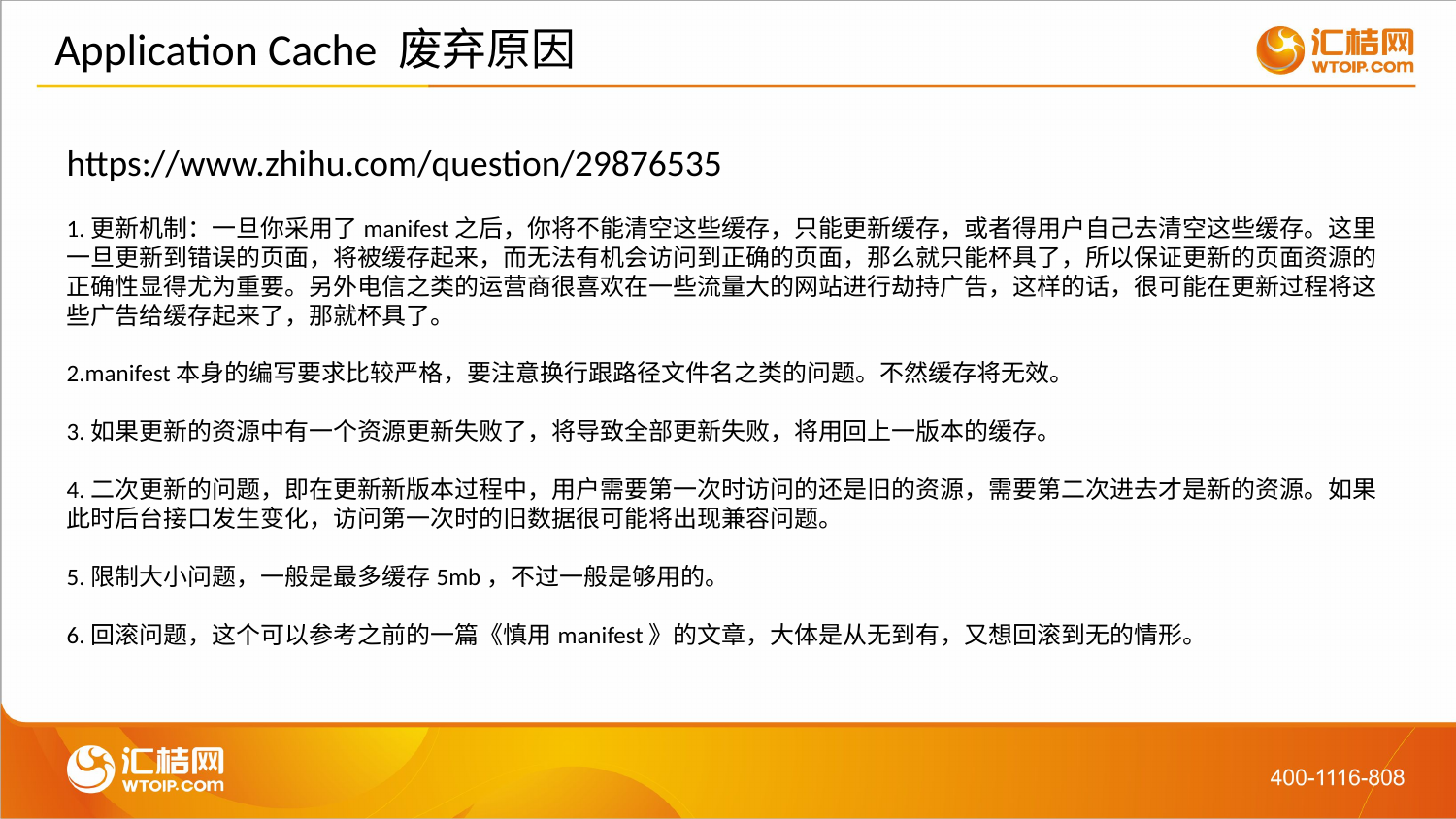

# Application Cache 废弃原因
https://www.zhihu.com/question/29876535

1.更新机制：一旦你采用了manifest之后，你将不能清空这些缓存，只能更新缓存，或者得用户自己去清空这些缓存。这里一旦更新到错误的页面，将被缓存起来，而无法有机会访问到正确的页面，那么就只能杯具了，所以保证更新的页面资源的正确性显得尤为重要。另外电信之类的运营商很喜欢在一些流量大的网站进行劫持广告，这样的话，很可能在更新过程将这些广告给缓存起来了，那就杯具了。

2.manifest本身的编写要求比较严格，要注意换行跟路径文件名之类的问题。不然缓存将无效。

3.如果更新的资源中有一个资源更新失败了，将导致全部更新失败，将用回上一版本的缓存。

4.二次更新的问题，即在更新新版本过程中，用户需要第一次时访问的还是旧的资源，需要第二次进去才是新的资源。如果此时后台接口发生变化，访问第一次时的旧数据很可能将出现兼容问题。

5.限制大小问题，一般是最多缓存5mb，不过一般是够用的。

6.回滚问题，这个可以参考之前的一篇《慎用manifest》的文章，大体是从无到有，又想回滚到无的情形。